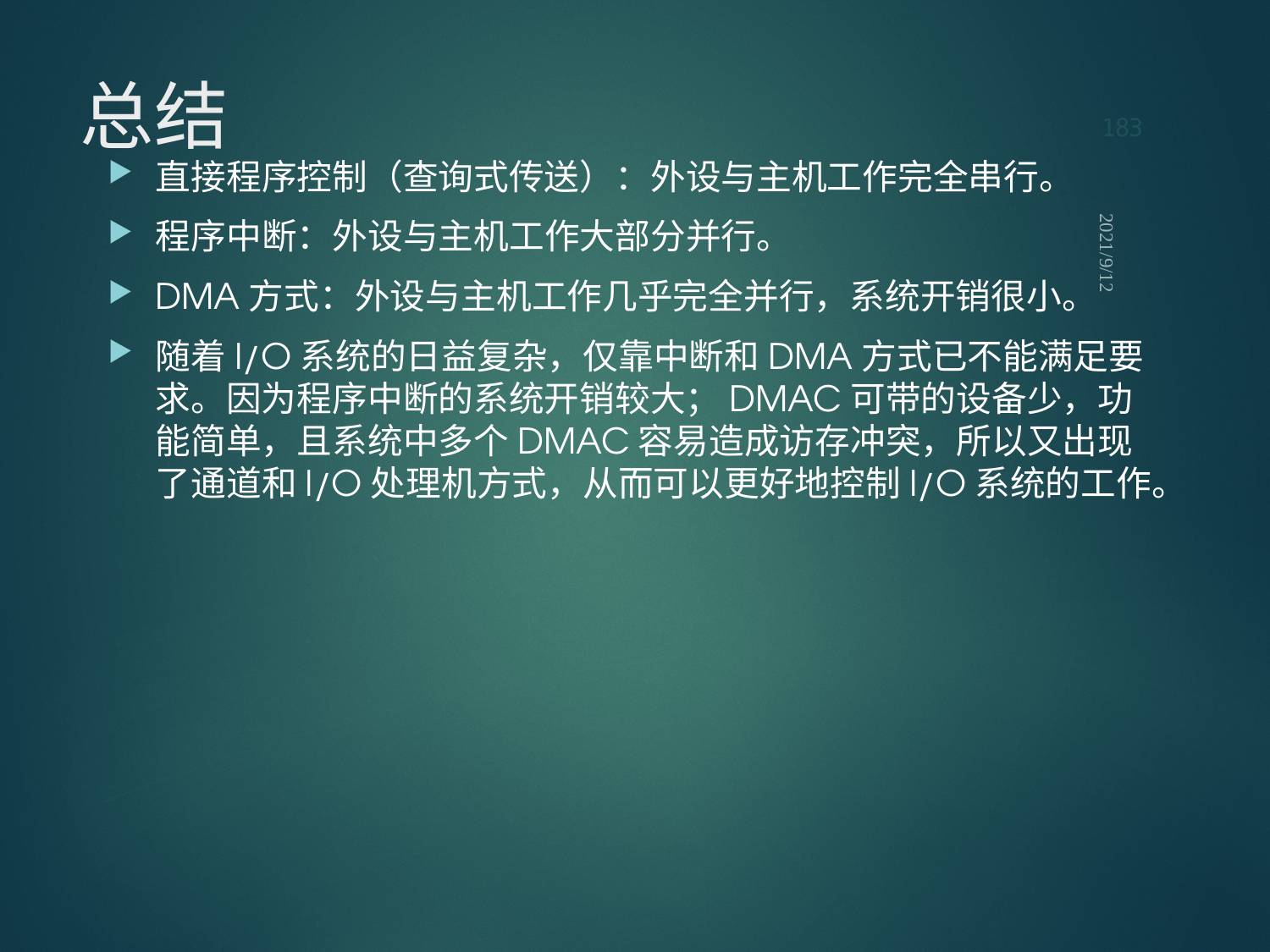

183
# 总结
直接程序控制（查询式传送）：外设与主机工作完全串行。
程序中断：外设与主机工作大部分并行。
DMA方式：外设与主机工作几乎完全并行，系统开销很小。
随着I/O系统的日益复杂，仅靠中断和DMA方式已不能满足要求。因为程序中断的系统开销较大；DMAC可带的设备少，功能简单，且系统中多个DMAC容易造成访存冲突，所以又出现了通道和I/O处理机方式，从而可以更好地控制I/O系统的工作。
2021/9/12